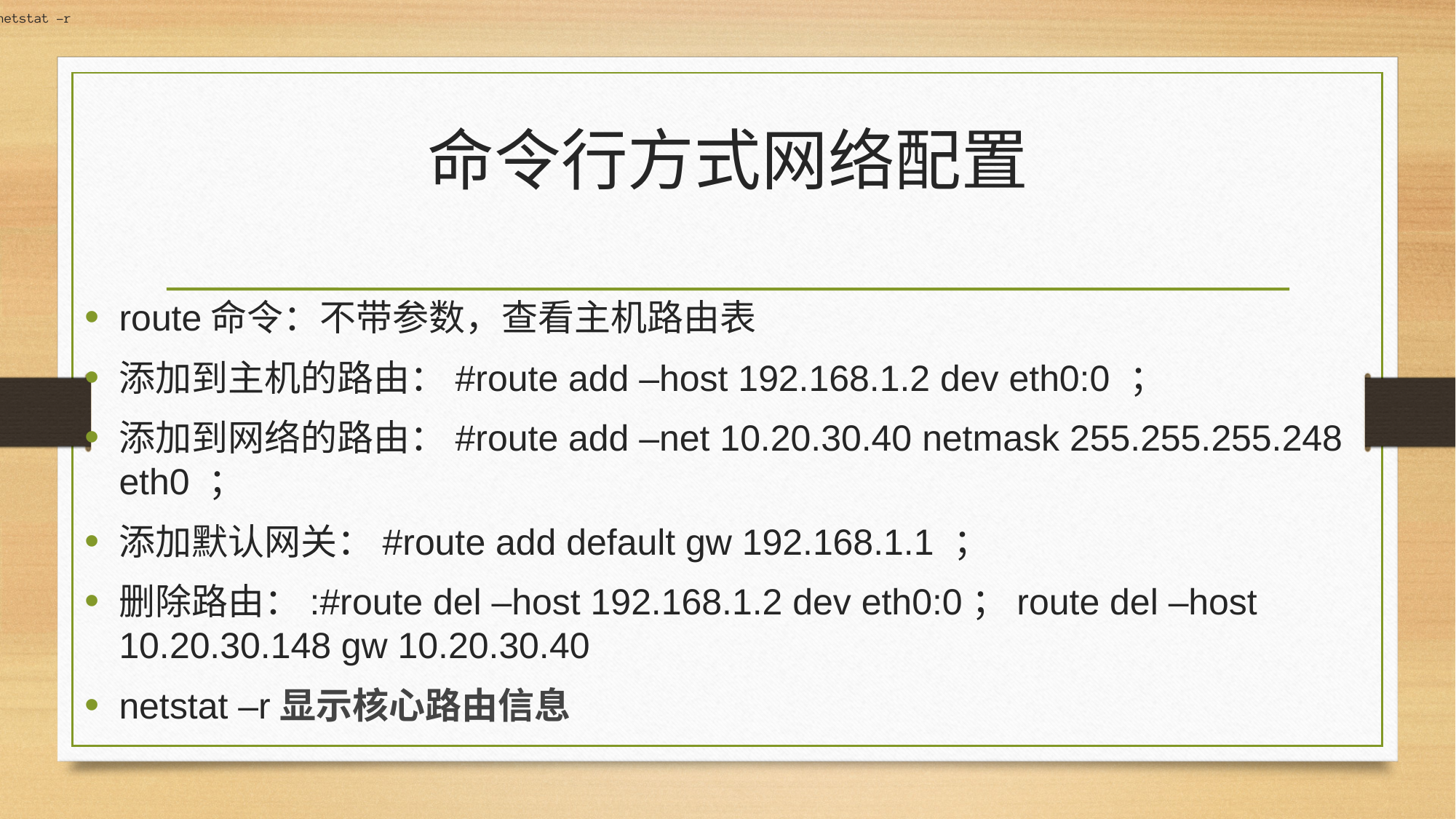

netstat -r
命令行方式网络配置
route命令：不带参数，查看主机路由表
添加到主机的路由：#route add –host 192.168.1.2 dev eth0:0 ；
添加到网络的路由：#route add –net 10.20.30.40 netmask 255.255.255.248 eth0 ；
添加默认网关：#route add default gw 192.168.1.1 ；
删除路由：:#route del –host 192.168.1.2 dev eth0:0；route del –host 10.20.30.148 gw 10.20.30.40
netstat –r显示核心路由信息